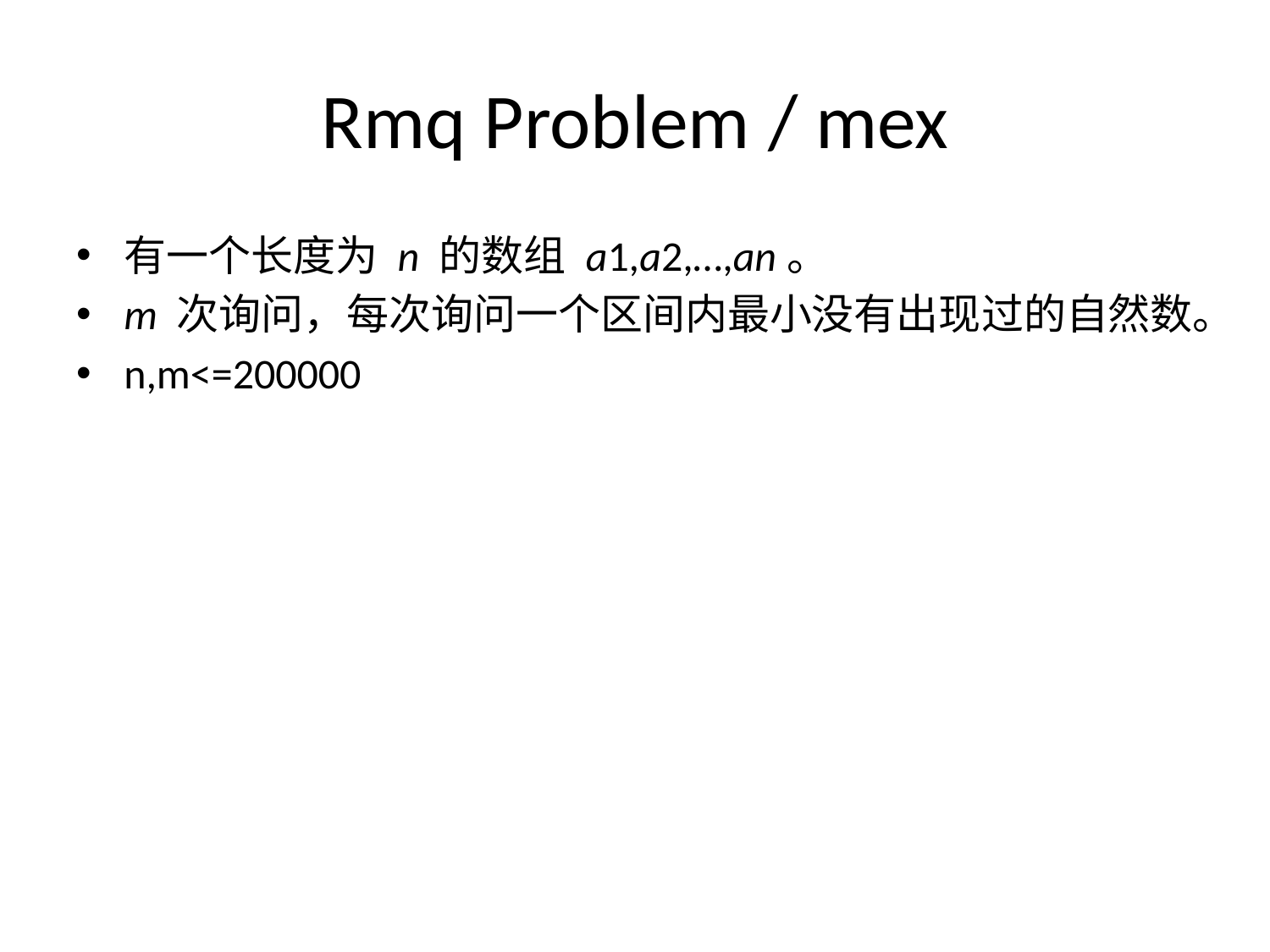

# Rmq Problem / mex
有一个长度为 n 的数组 a1​,a2​,…,an​。
m 次询问，每次询问一个区间内最小没有出现过的自然数。
n,m<=200000